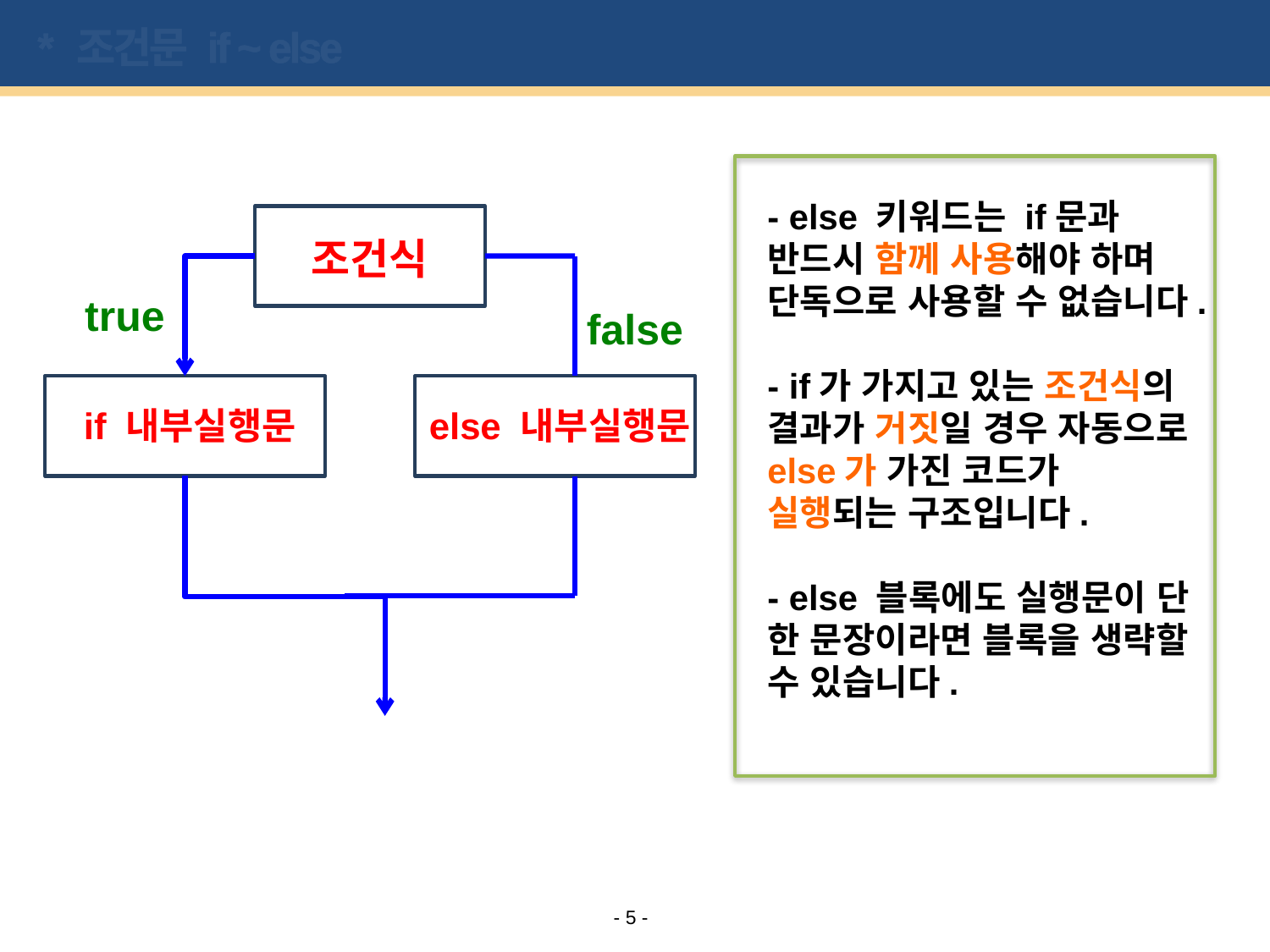

# * 조건문 if ~ else

- else 키워드는 if문과 반드시 함께 사용해야 하며 단독으로 사용할 수 없습니다.

- if가 가지고 있는 조건식의 결과가 거짓일 경우 자동으로 else가 가진 코드가 실행되는 구조입니다.

- else 블록에도 실행문이 단 한 문장이라면 블록을 생략할 수 있습니다.

조건식
true
false

if 내부실행문
else 내부실행문